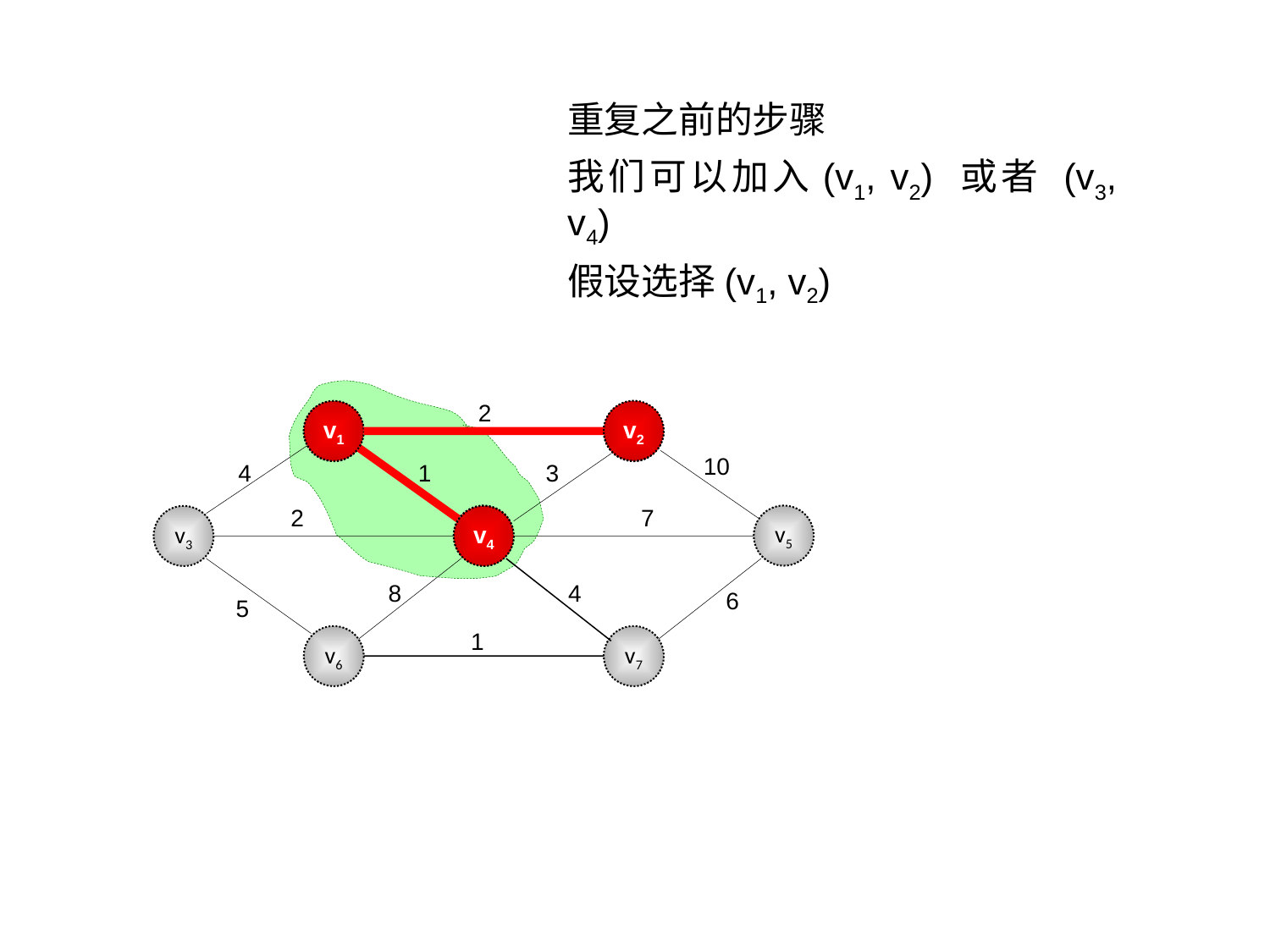

重复之前的步骤
我们可以加入(v1, v2) 或者 (v3, v4)
假设选择(v1, v2)

2
v2
v1
v1
v2

10

4
1
3
2
7
v4
v5
v3
v4

8
4
6
5
1
v6
v7